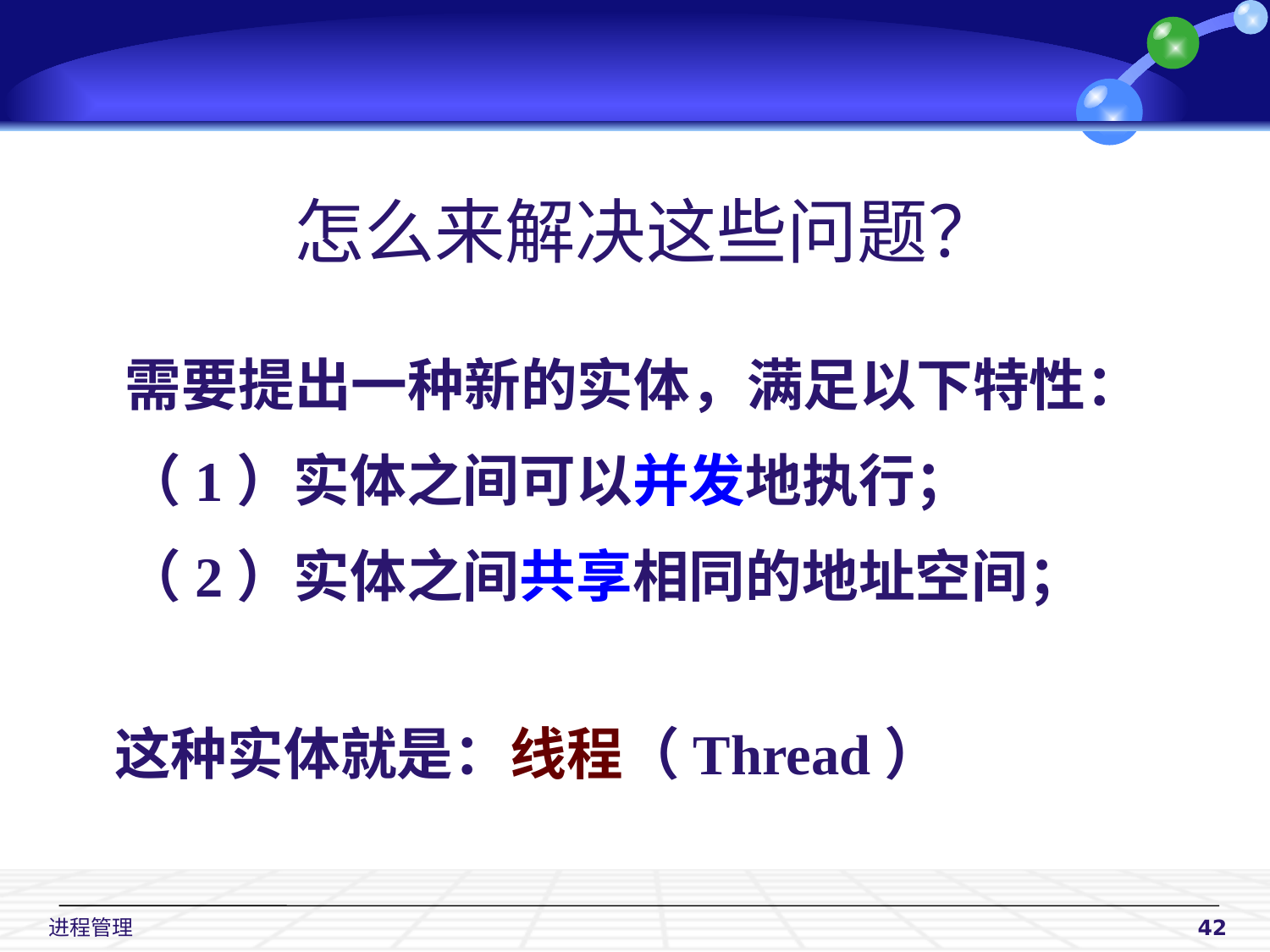

怎么来解决这些问题？
需要提出一种新的实体，满足以下特性：
（1）实体之间可以并发地执行；
（2）实体之间共享相同的地址空间；

这种实体就是：线程（Thread）
   进程管理
42